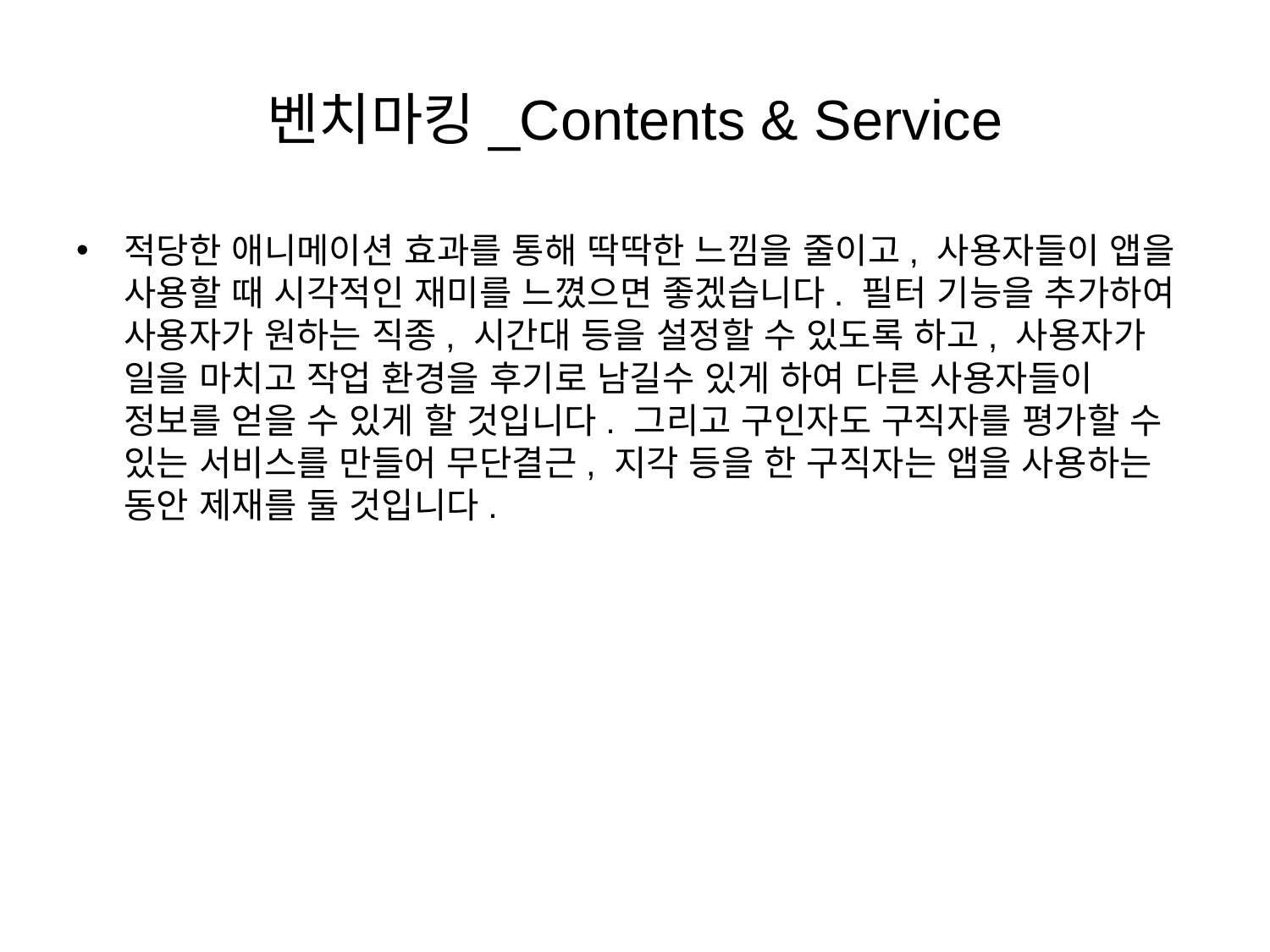

# 벤치마킹_Contents & Service
적당한 애니메이션 효과를 통해 딱딱한 느낌을 줄이고, 사용자들이 앱을 사용할 때 시각적인 재미를 느꼈으면 좋겠습니다. 필터 기능을 추가하여 사용자가 원하는 직종, 시간대 등을 설정할 수 있도록 하고, 사용자가 일을 마치고 작업 환경을 후기로 남길수 있게 하여 다른 사용자들이 정보를 얻을 수 있게 할 것입니다. 그리고 구인자도 구직자를 평가할 수 있는 서비스를 만들어 무단결근, 지각 등을 한 구직자는 앱을 사용하는 동안 제재를 둘 것입니다.